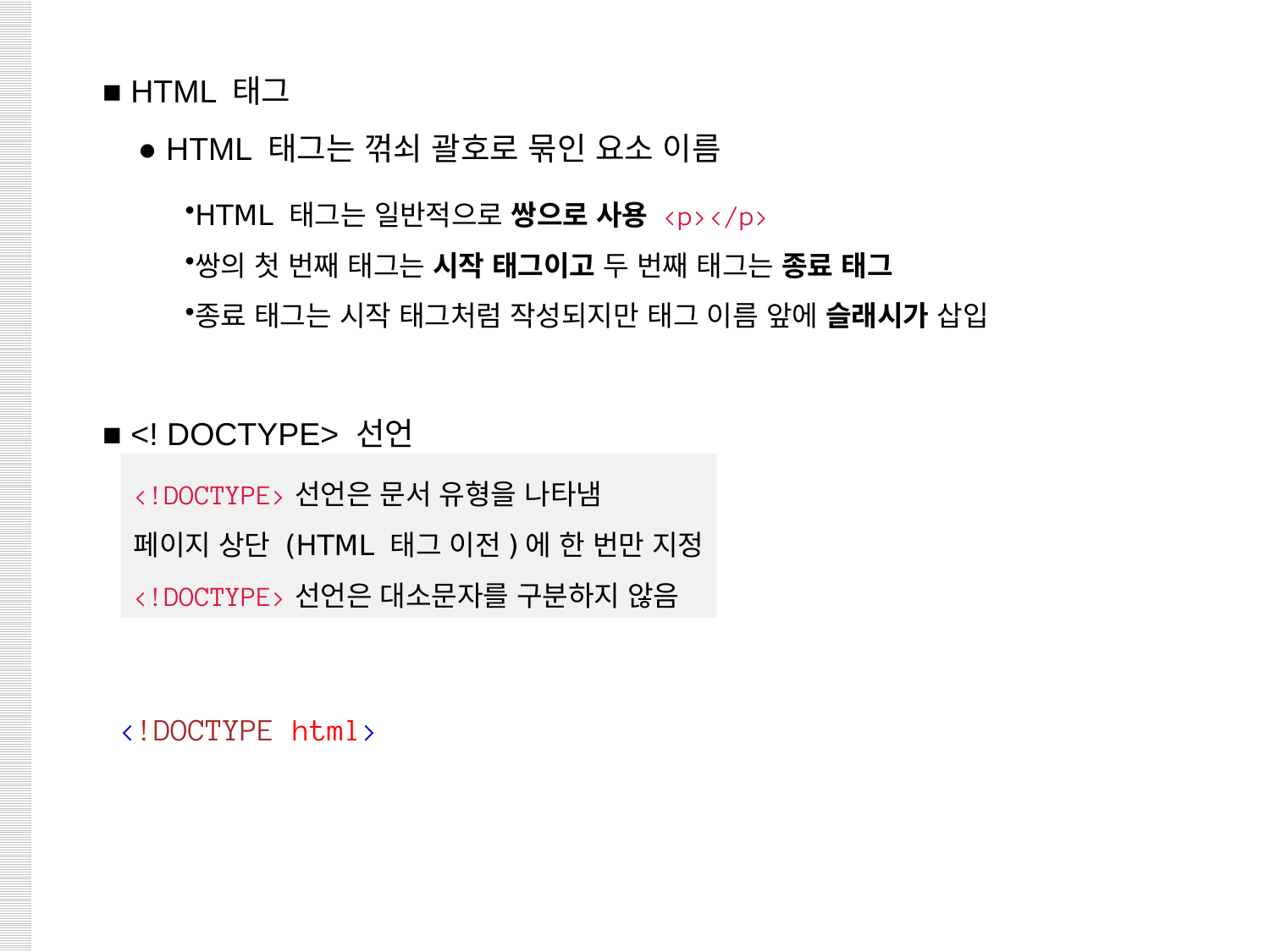

■ HTML 태그
    ● HTML 태그는 꺾쇠 괄호로 묶인 요소 이름

■ <! DOCTYPE> 선언

HTML 태그는 일반적으로 쌍으로 사용 <p></p>
쌍의 첫 번째 태그는 시작 태그이고 두 번째 태그는 종료 태그
종료 태그는 시작 태그처럼 작성되지만 태그 이름 앞에 슬래시가 삽입
<!DOCTYPE>선언은 문서 유형을 나타냄
페이지 상단 (HTML 태그 이전)에 한 번만 지정
<!DOCTYPE>선언은 대소문자를 구분하지 않음
<!DOCTYPE html>